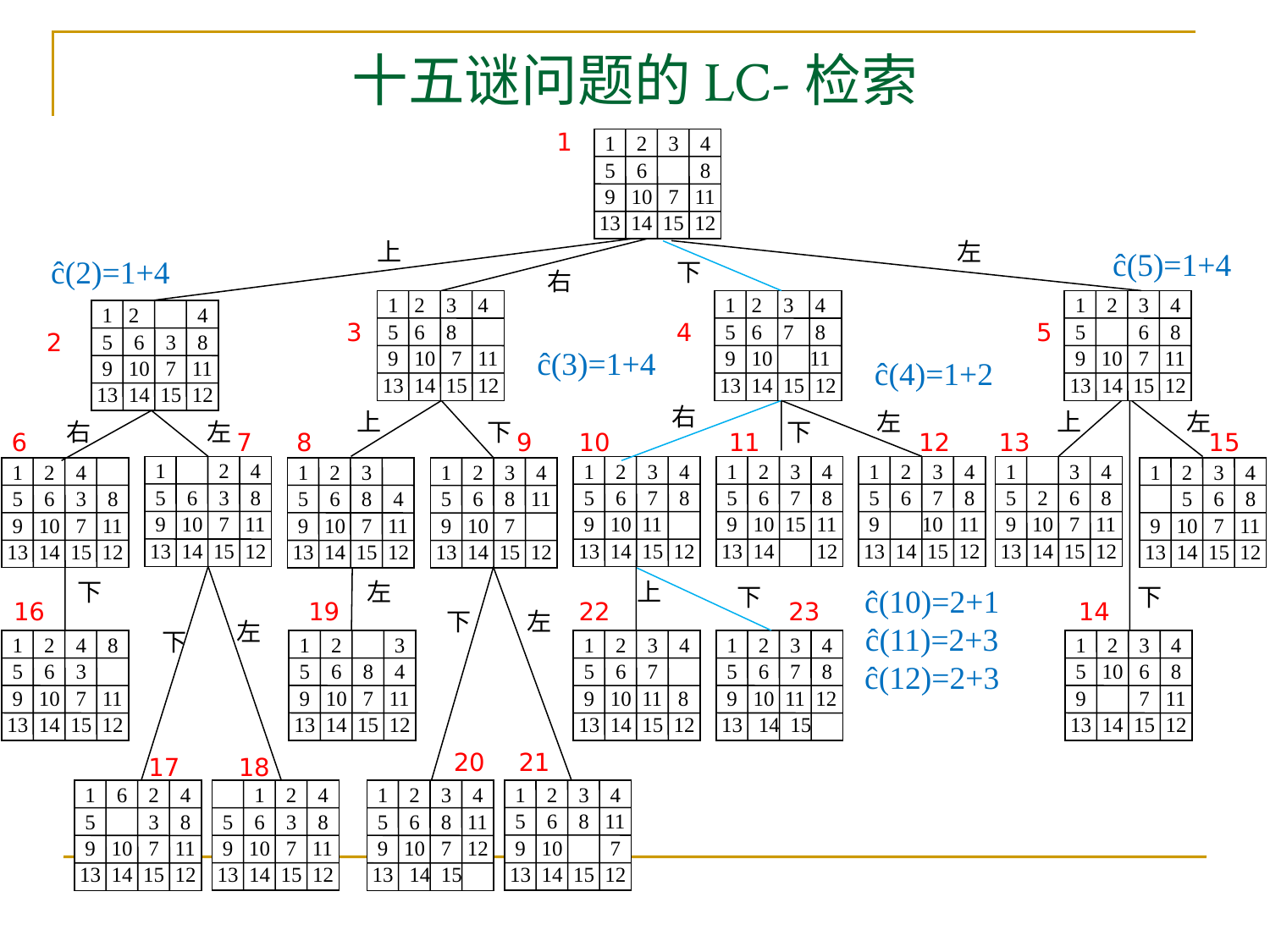

# 十五谜问题的LC-检索
  1    2    3    4
  5    6          8
  9   10   7   11
 13  14  15  12

  1   2    3    4
  5   6    8
  9   10   7   11
 13  14  15  12

  1   2    3    4
  5   6    7    8
  9   10       11
 13  14  15  12

  1    2    3    4
  5          6    8
  9   10   7   11
 13  14  15  12

  1   2           4
  5    6    3    8
  9   10   7   11
 13  14  15  12

  1          2    4
  5    6    3    8
  9   10   7   11
 13  14  15  12

  1    2    3    4
  5    6    7    8
  9   10  11
 13  14  15  12

  1    2    3    4
  5    6    7    8
  9   10  15  11
 13  14        12

  1    2    3    4
  5    6    7    8
  9        10   11
 13  14  15  12

  1          3    4
  5    2    6    8
  9   10   7   11
 13  14  15  12

  1    2    4
  5    6    3    8
  9   10   7   11
 13  14  15  12

  1    2    3
  5    6    8    4
  9   10   7   11
 13  14  15  12

  1    2    3    4
        5    6    8
  9   10   7   11
 13  14  15  12

  1    2    3    4
  5    6    8   11
  9   10   7
 13  14  15  12

  1    2    4    8
  5    6    3
  9   10   7   11
 13  14  15  12

  1    2          3
  5    6    8    4
  9   10   7   11
 13  14  15  12

  1    2    3    4
  5    6    7
  9   10  11   8
 13  14  15  12

  1    2    3    4
  5    6    7    8
  9   10  11  12
 13   14  15

  1    2    3    4
  5   10   6    8
  9          7   11
 13  14  15  12

  1    2    3    4
  5    6    8   11
  9   10         7
 13  14  15  12

  1    6    2    4
  5          3    8
  9   10   7   11
 13  14  15  12

        1    2    4
  5    6    3    8
  9   10   7   11
 13  14  15  12

  1    2    3    4
  5    6    8   11
  9   10   7   12
 13   14  15

1
3
4
5
2
6
7
8
9
10
11
12
13
15
16
19
22
23
14
20
21
17
18
上
左
下
右
右
上
左
上
左
右
左
下
下
下
左
上
下
下
下
左
左
下
 ĉ(5)=1+4

 ĉ(2)=1+4
 ĉ(3)=1+4

 ĉ(4)=1+2
 ĉ(10)=2+1
 ĉ(11)=2+3
 ĉ(12)=2+3